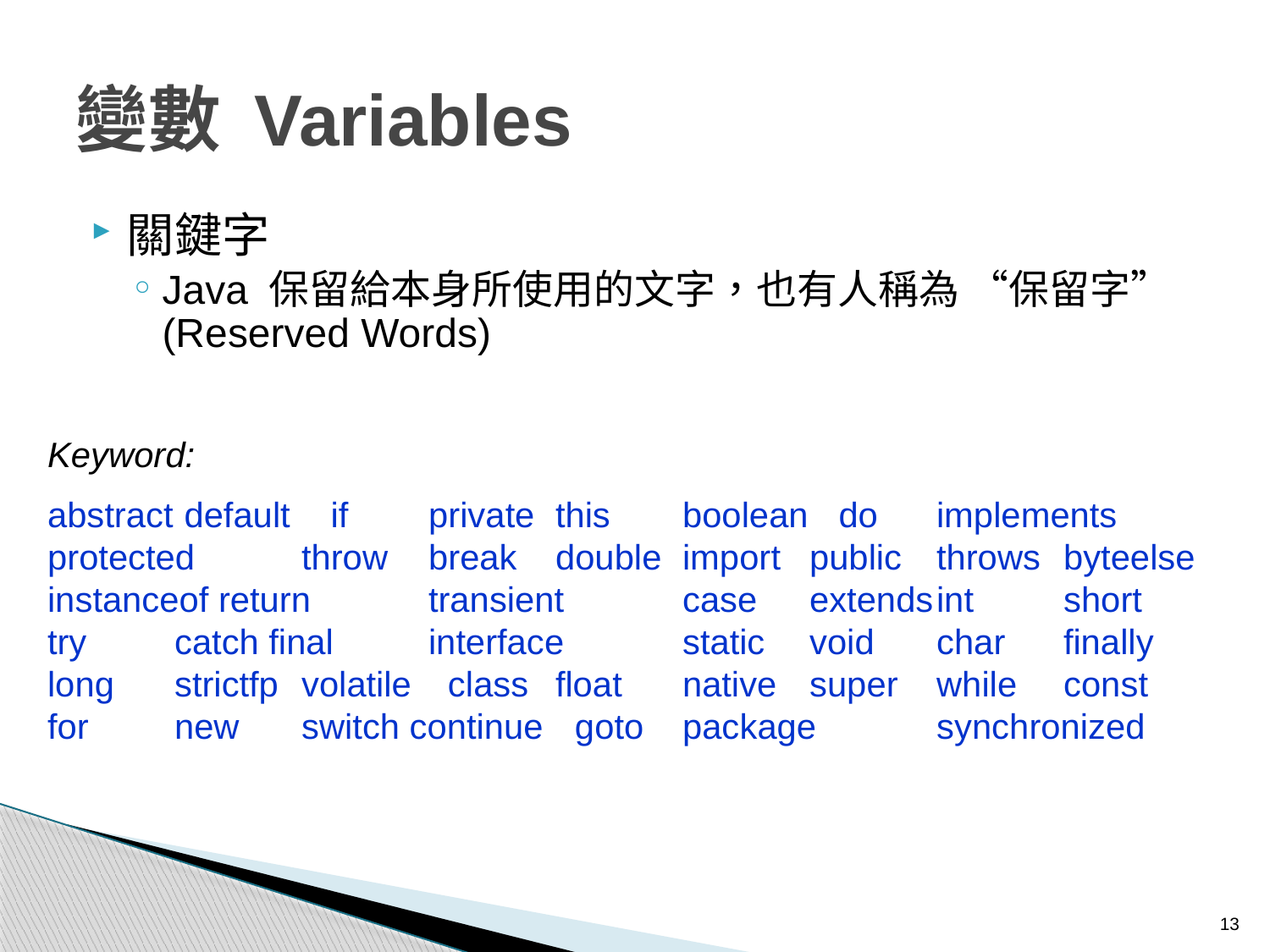

# 變數 Variables
關鍵字
Java 保留給本身所使用的文字，也有人稱為 “保留字” (Reserved Words)
Keyword:
abstract	 default	   if	private	this	boolean	   do	implements protected	throw	break	double	import	public	throws	byteelse instanceof return	transient	case	extends	int	short
try	catch final	interface	static	void	char	finally
long	strictfp	volatile	  class	float	native	super	while	const
for	new	switch continue	  goto	package	synchronized
13